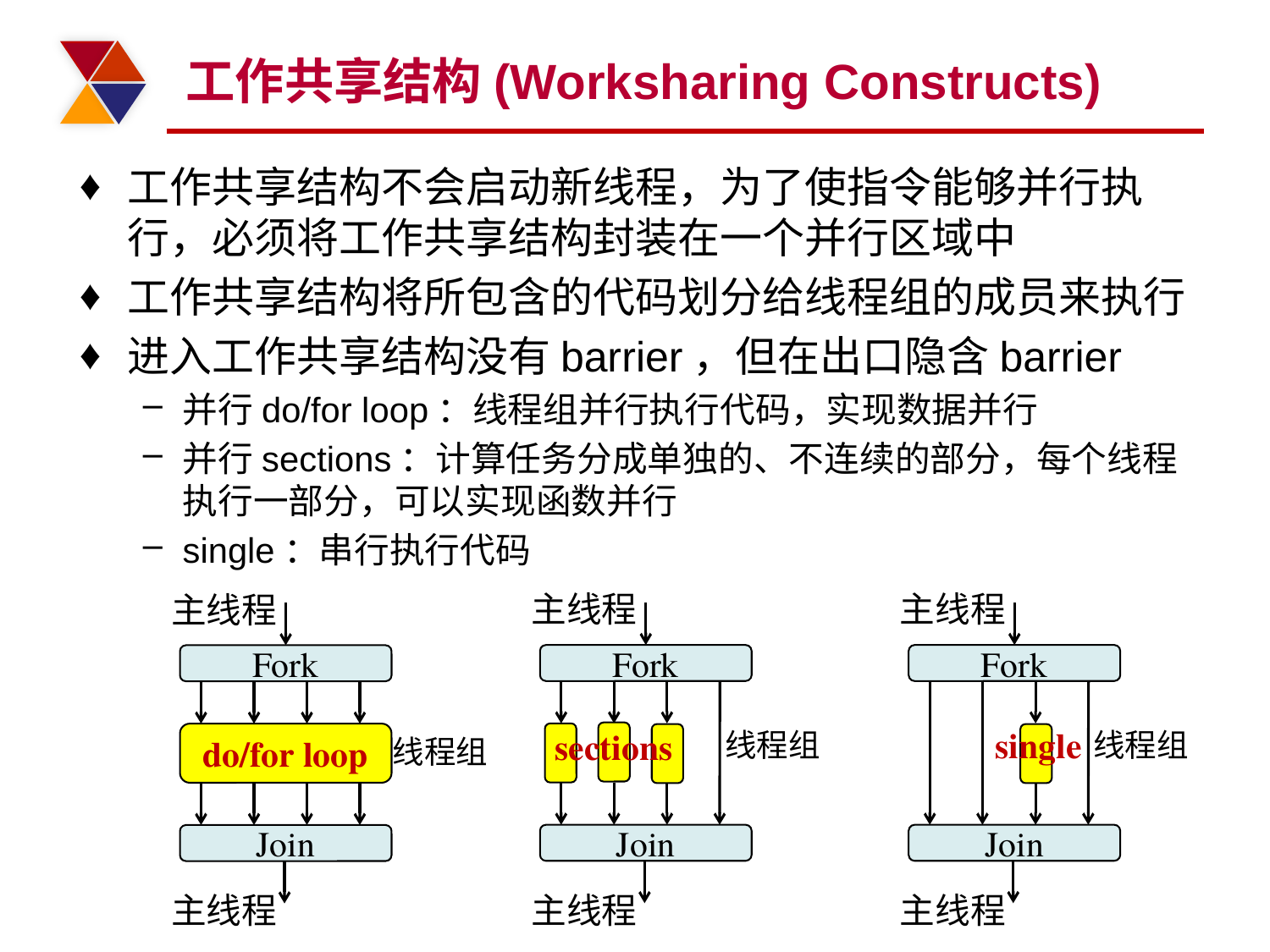

# 工作共享结构(Worksharing Constructs)
工作共享结构不会启动新线程，为了使指令能够并行执行，必须将工作共享结构封装在一个并行区域中
工作共享结构将所包含的代码划分给线程组的成员来执行
进入工作共享结构没有barrier，但在出口隐含barrier
并行do/for loop：线程组并行执行代码，实现数据并行
并行sections：计算任务分成单独的、不连续的部分，每个线程执行一部分，可以实现函数并行
single：串行执行代码

主线程
Fork
sections
线程组

Join
主线程
主线程
Fork
single
线程组

Join
主线程
主线程
Fork
do/for loop
线程组
Join
主线程